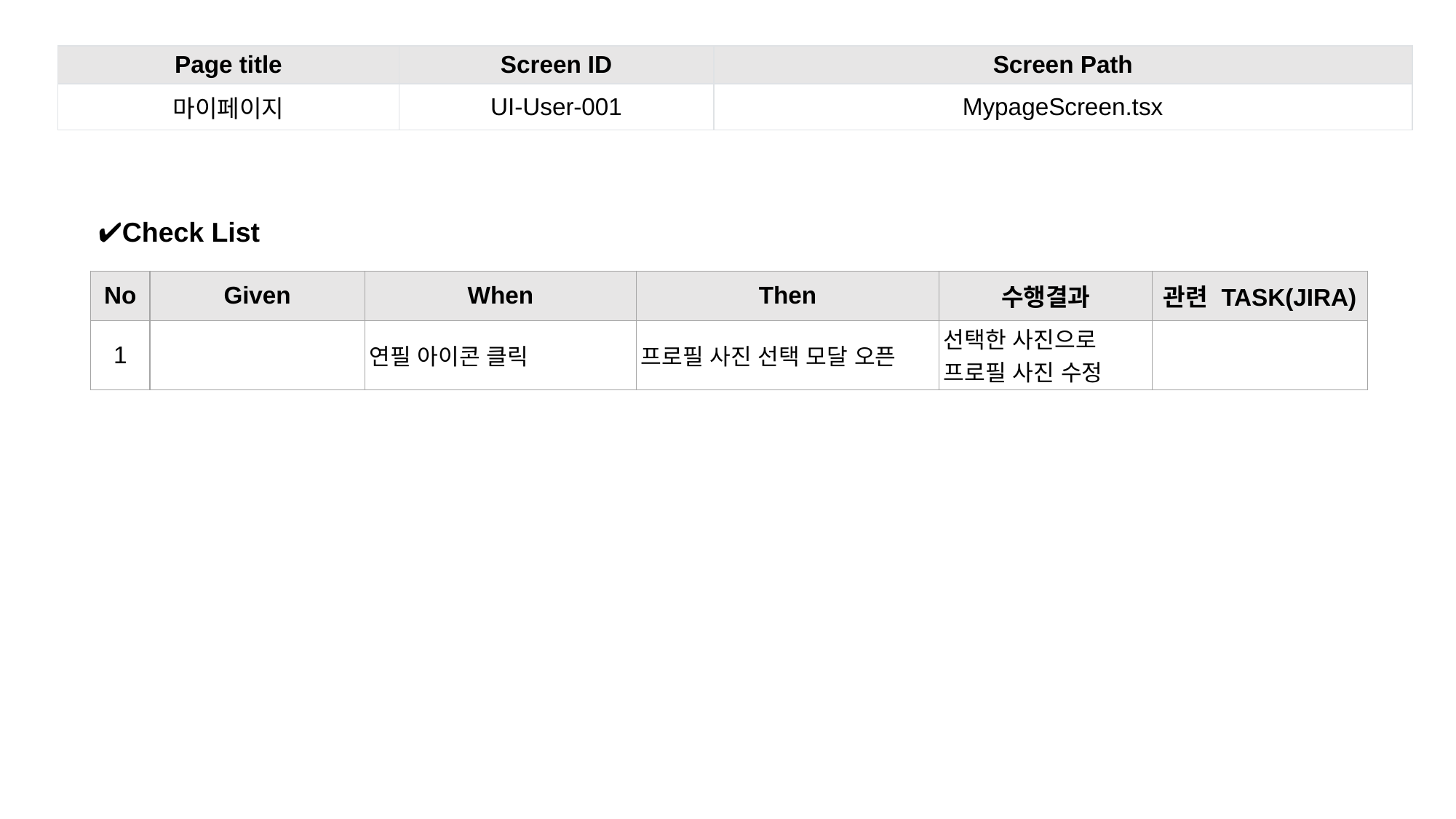

| Page title | Screen ID | Screen Path |
| --- | --- | --- |
| 마이페이지 | UI-User-001 | MypageScreen.tsx |
✔Check List

| No | Given | When | Then | 수행결과 | 관련 TASK(JIRA) |
| --- | --- | --- | --- | --- | --- |
| 1 |  | 연필 아이콘 클릭 | 프로필 사진 선택 모달 오픈 | 선택한 사진으로 프로필 사진 수정 |  |